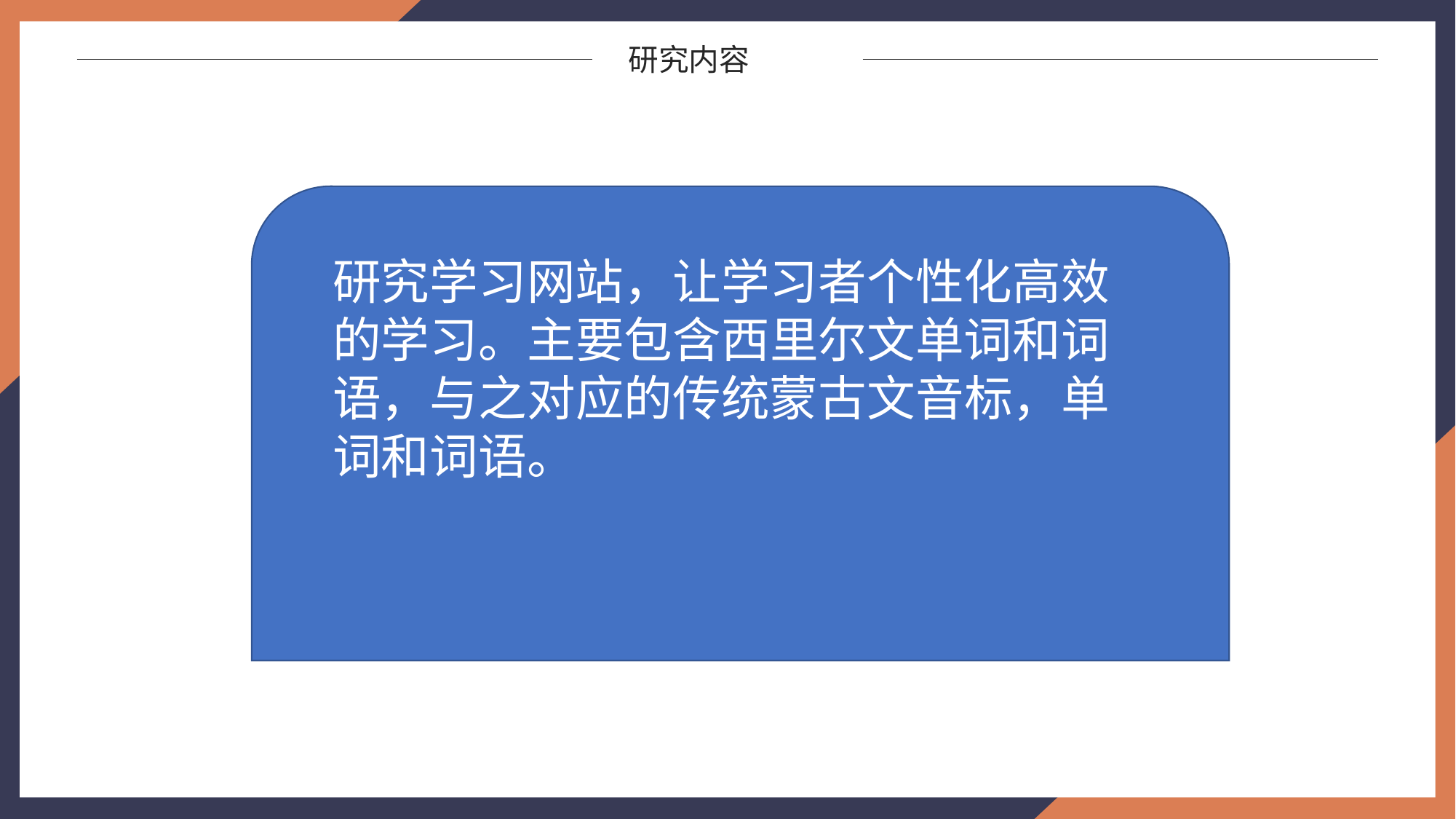

研究内容

研究学习网站，让学习者个性化高效的学习。主要包含西里尔文单词和词语，与之对应的传统蒙古文音标，单词和词语。